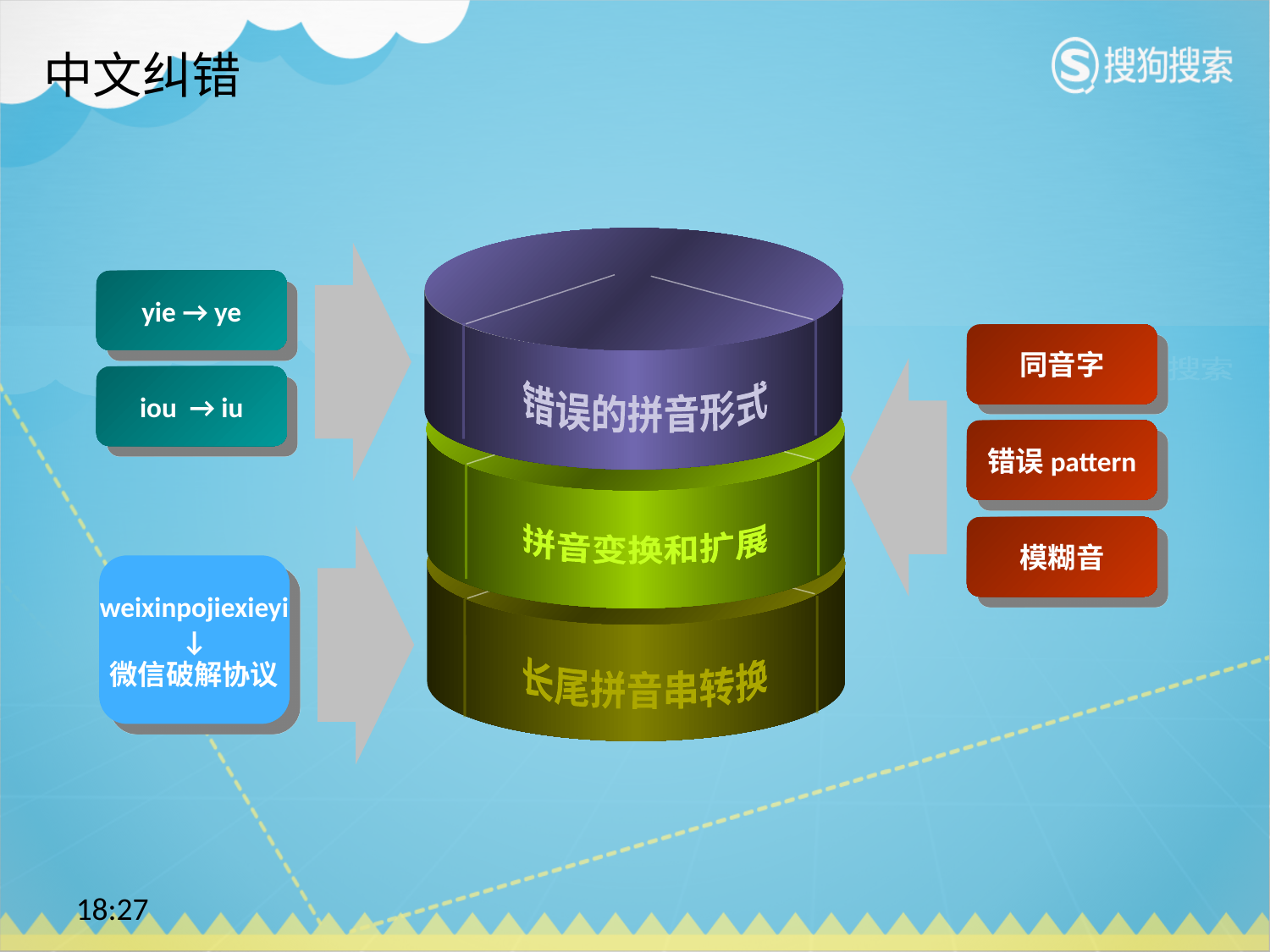

# 中文纠错

yie → ye

同音字

iou  → iu

错误的拼音形式
错误pattern

模糊音
拼音变换和扩展

weixinpojiexieyi
↓
微信破解协议

长尾拼音串转换
18:27